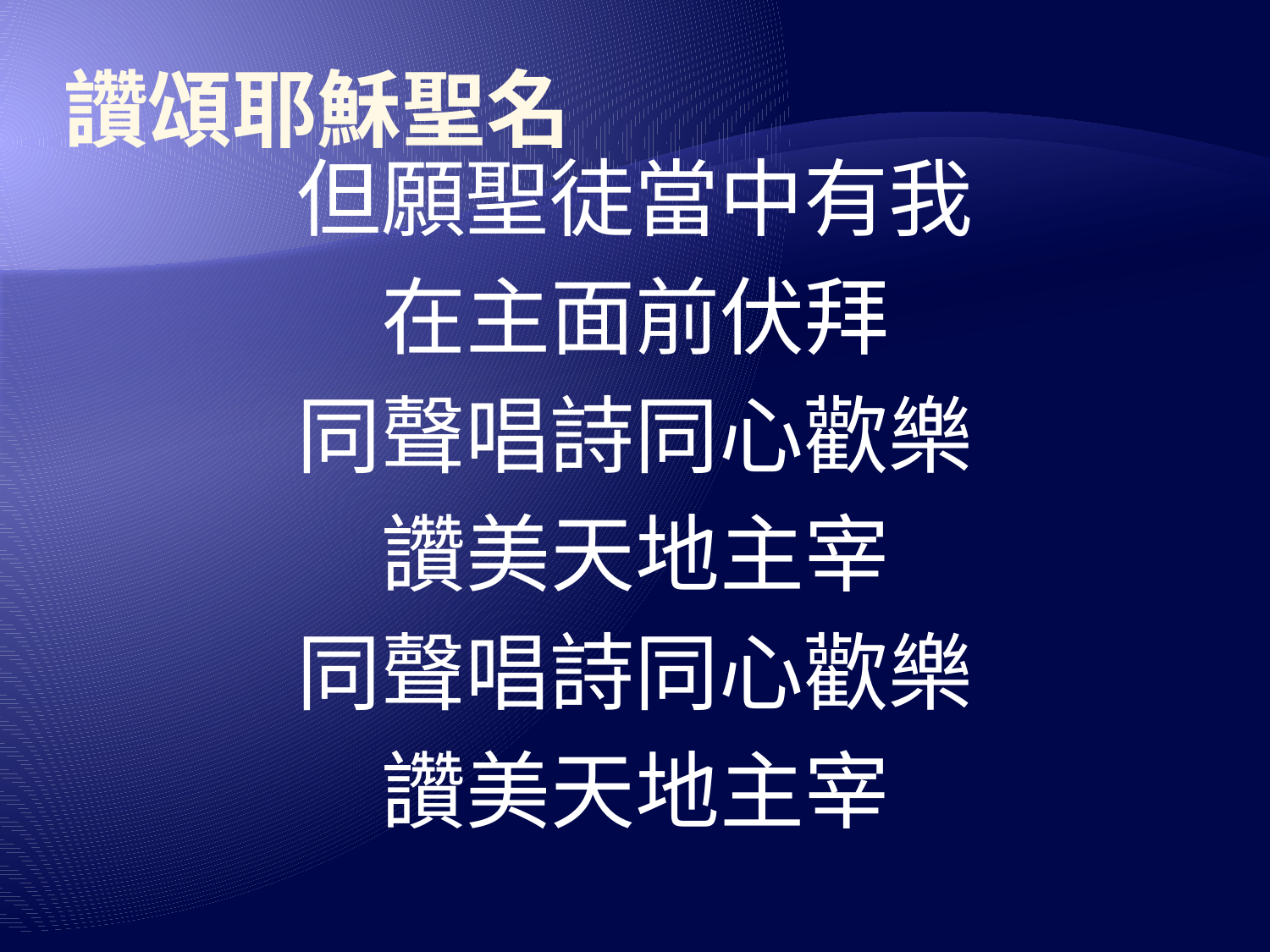

# 讚頌耶穌聖名
但願聖徒當中有我
在主面前伏拜
同聲唱詩同心歡樂
讚美天地主宰
同聲唱詩同心歡樂
讚美天地主宰